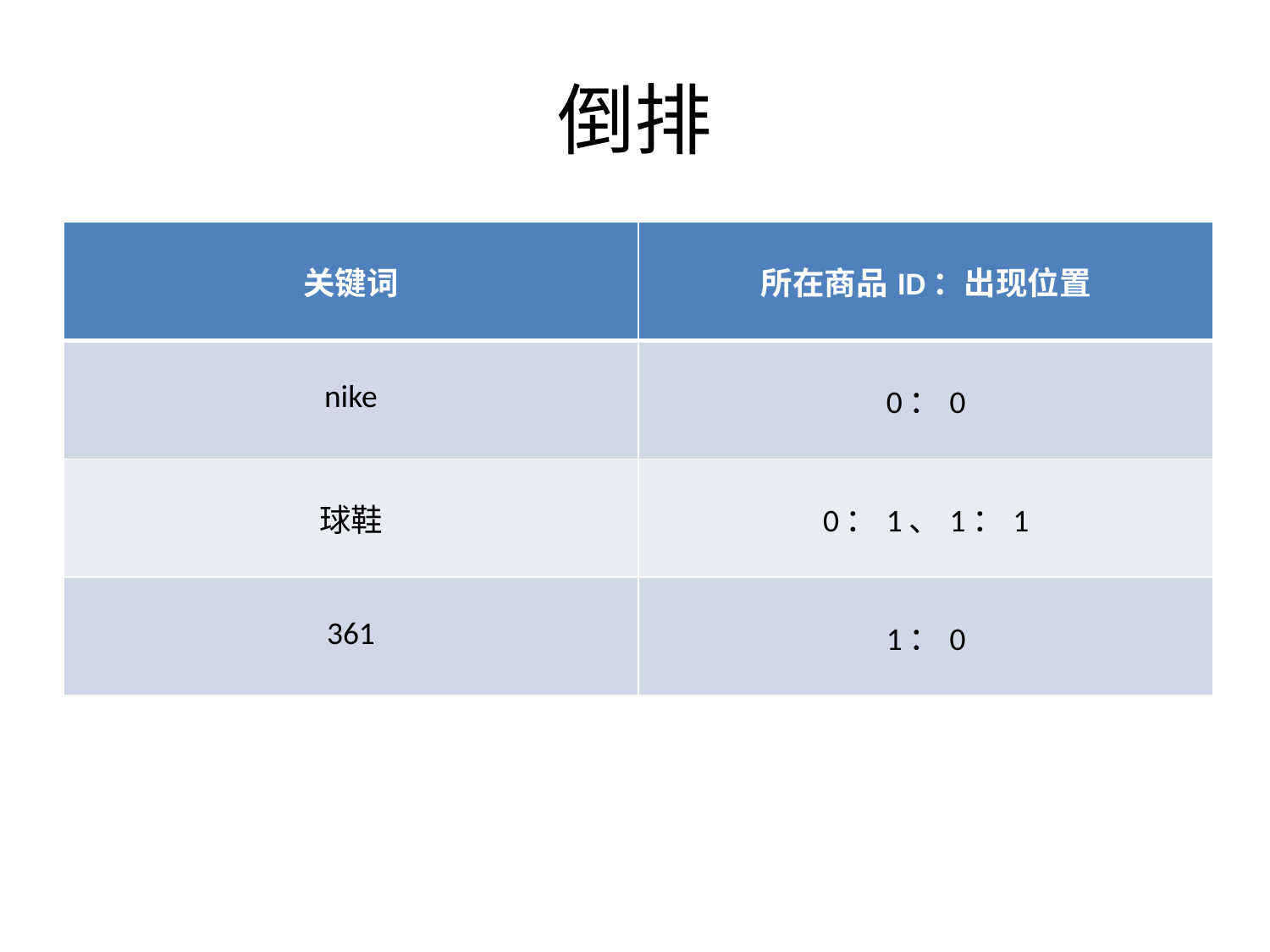

# 倒排
| 关键词 | 所在商品ID：出现位置 |
| --- | --- |
| nike | 0：0 |
| 球鞋 | 0：1、1：1 |
| 361 | 1：0 |